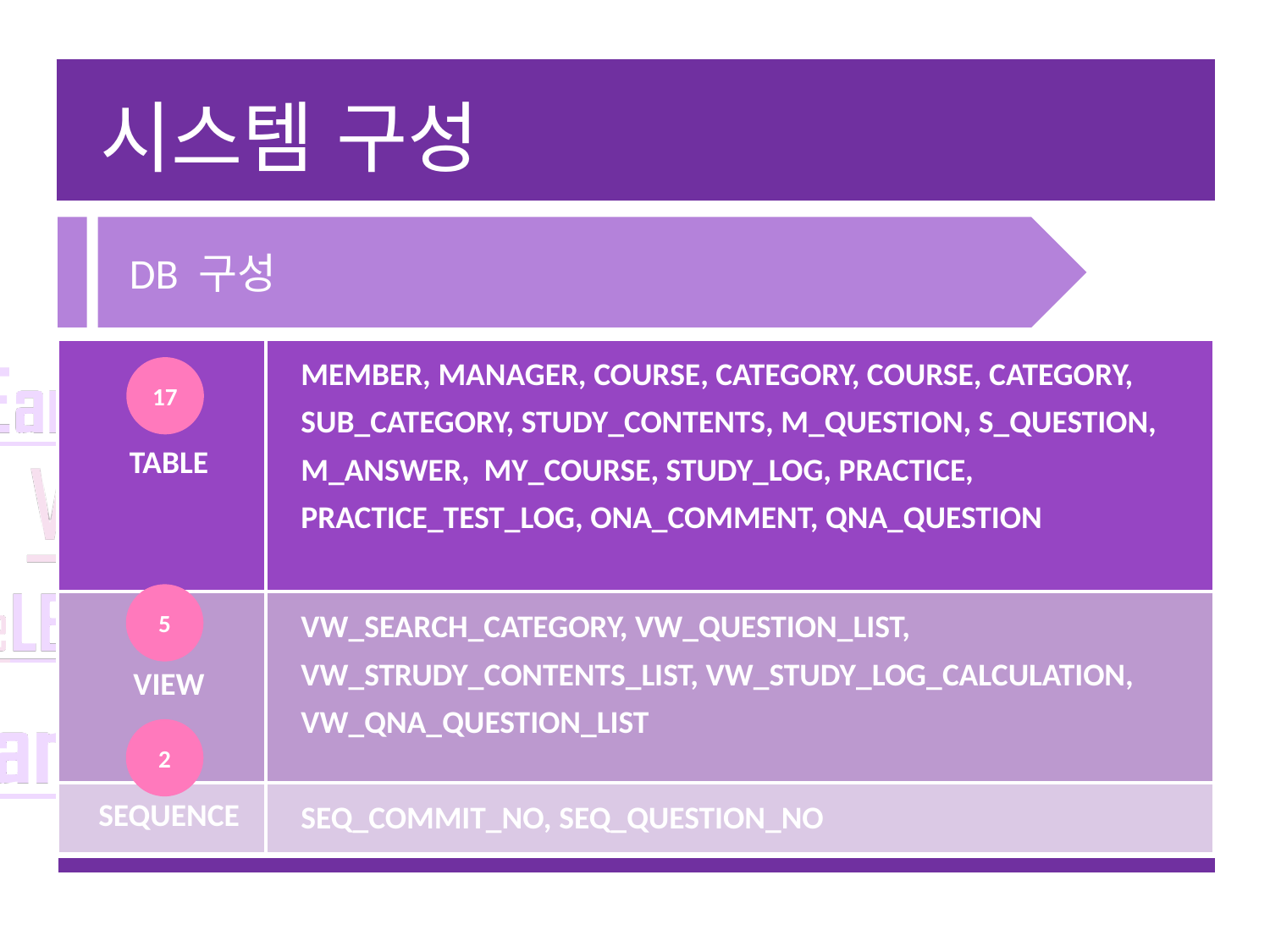

# 시스템 구성

  DB 구성
| TABLE | MEMBER, MANAGER, COURSE, CATEGORY, COURSE, CATEGORY, SUB\_CATEGORY, STUDY\_CONTENTS, M\_QUESTION, S\_QUESTION, M\_ANSWER, MY\_COURSE, STUDY\_LOG, PRACTICE, PRACTICE\_TEST\_LOG, ONA\_COMMENT, QNA\_QUESTION |
| --- | --- |
| VIEW | VW\_SEARCH\_CATEGORY, VW\_QUESTION\_LIST, VW\_STRUDY\_CONTENTS\_LIST, VW\_STUDY\_LOG\_CALCULATION, VW\_QNA\_QUESTION\_LIST |
| SEQUENCE | SEQ\_COMMIT\_NO, SEQ\_QUESTION\_NO |
17
5
2